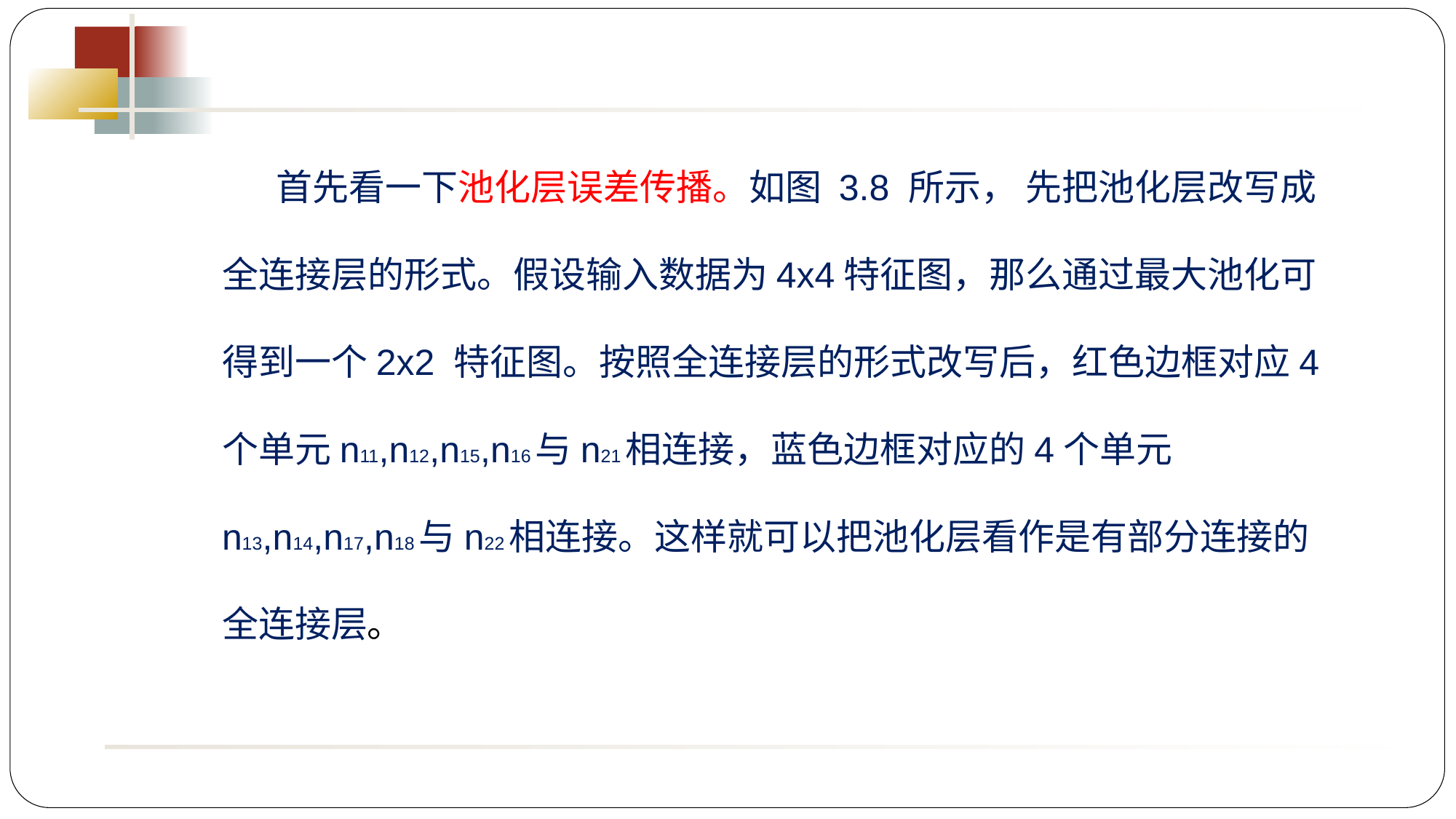

首先看一下池化层误差传播。如图 3.8 所示， 先把池化层改写成全连接层的形式。假设输入数据为4x4特征图，那么通过最大池化可得到一个2x2 特征图。按照全连接层的形式改写后，红色边框对应4个单元n11,n12,n15,n16与n21相连接，蓝色边框对应的4个单元n13,n14,n17,n18与n22相连接。这样就可以把池化层看作是有部分连接的全连接层。